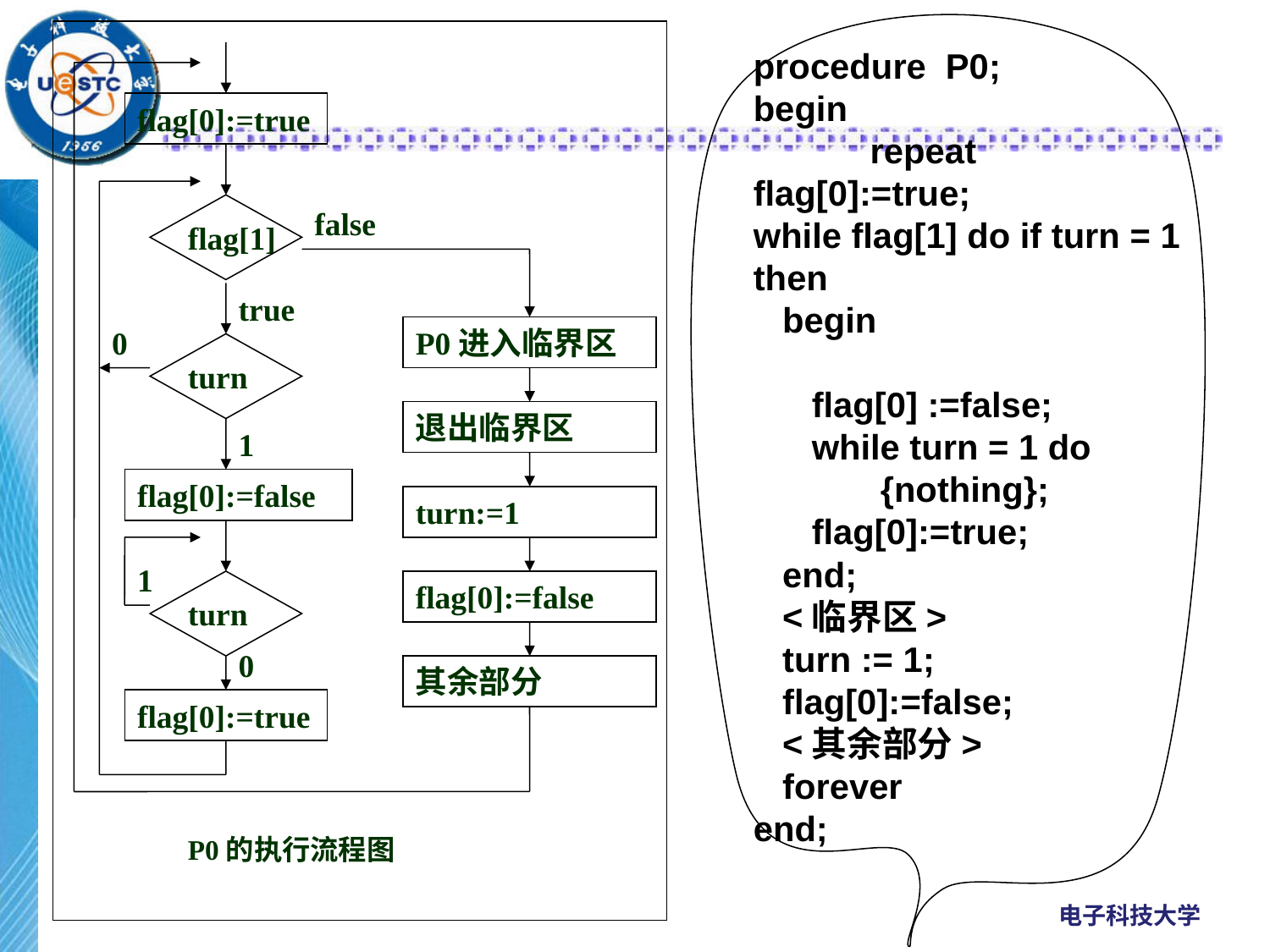

procedure  P0;
begin    	      	                       repeat
flag[0]:=true;
while flag[1] do if turn = 1 then
   begin
      flag[0] :=false;
      while turn = 1 do      	{nothing};
      flag[0]:=true;
   end;
   <临界区>
   turn := 1;
   flag[0]:=false;
   <其余部分>
   forever
end;

flag[0]:=true

false
flag[1]

true
P0进入临界区

退出临界区

turn:=1

flag[0]:=false

其余部分

0

turn
1

flag[0]:=false

1

turn

0

flag[0]:=true

P0的执行流程图